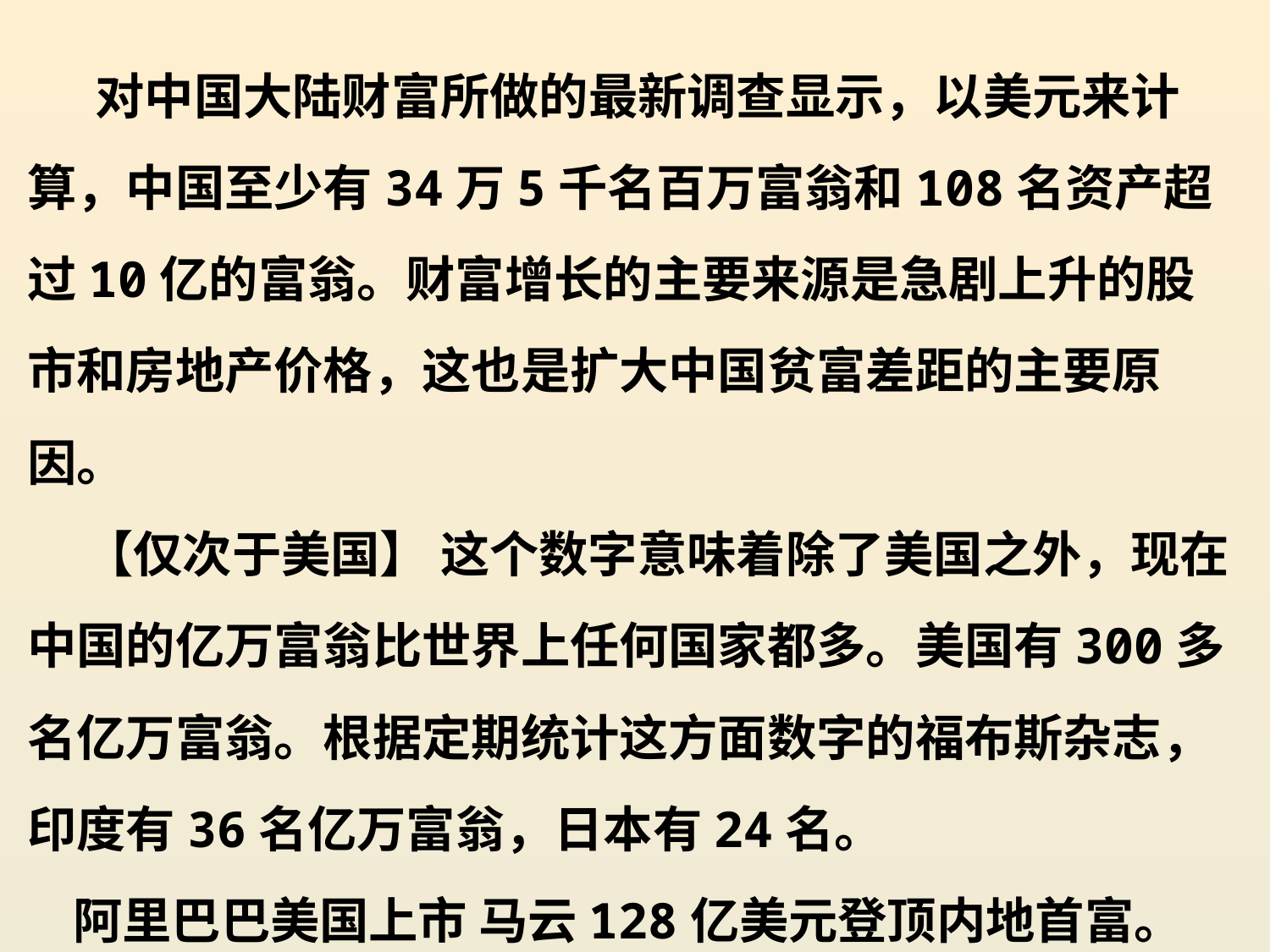

对中国大陆财富所做的最新调查显示，以美元来计算，中国至少有34万5千名百万富翁和108名资产超过10亿的富翁。财富增长的主要来源是急剧上升的股市和房地产价格，这也是扩大中国贫富差距的主要原因。
    【仅次于美国】 这个数字意味着除了美国之外，现在中国的亿万富翁比世界上任何国家都多。美国有300多名亿万富翁。根据定期统计这方面数字的福布斯杂志，印度有36名亿万富翁，日本有24名。
   阿里巴巴美国上市 马云128亿美元登顶内地首富。